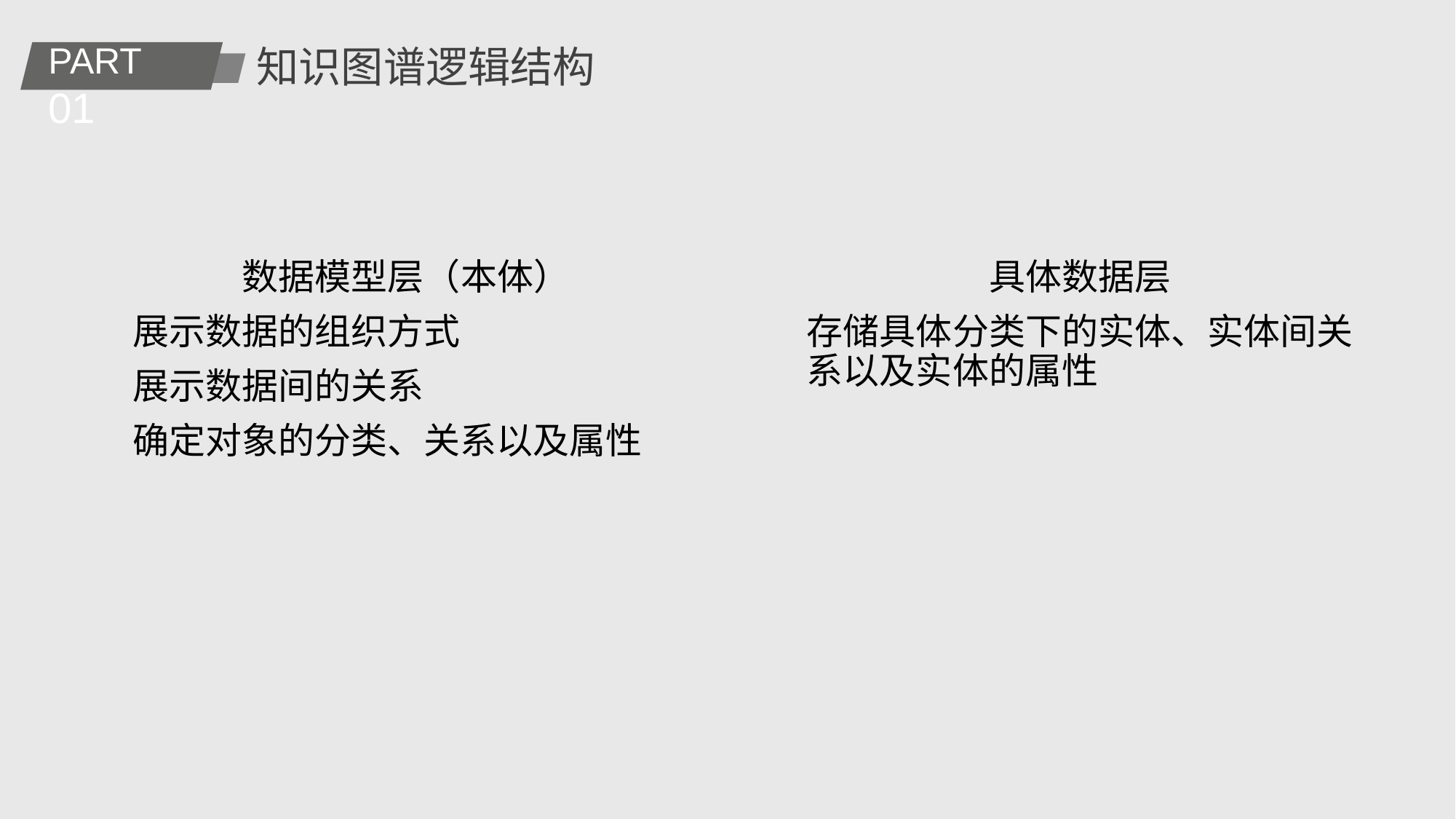

PART 01
知识图谱逻辑结构

数据模型层（本体）
展示数据的组织方式
展示数据间的关系
确定对象的分类、关系以及属性
具体数据层
存储具体分类下的实体、实体间关系以及实体的属性